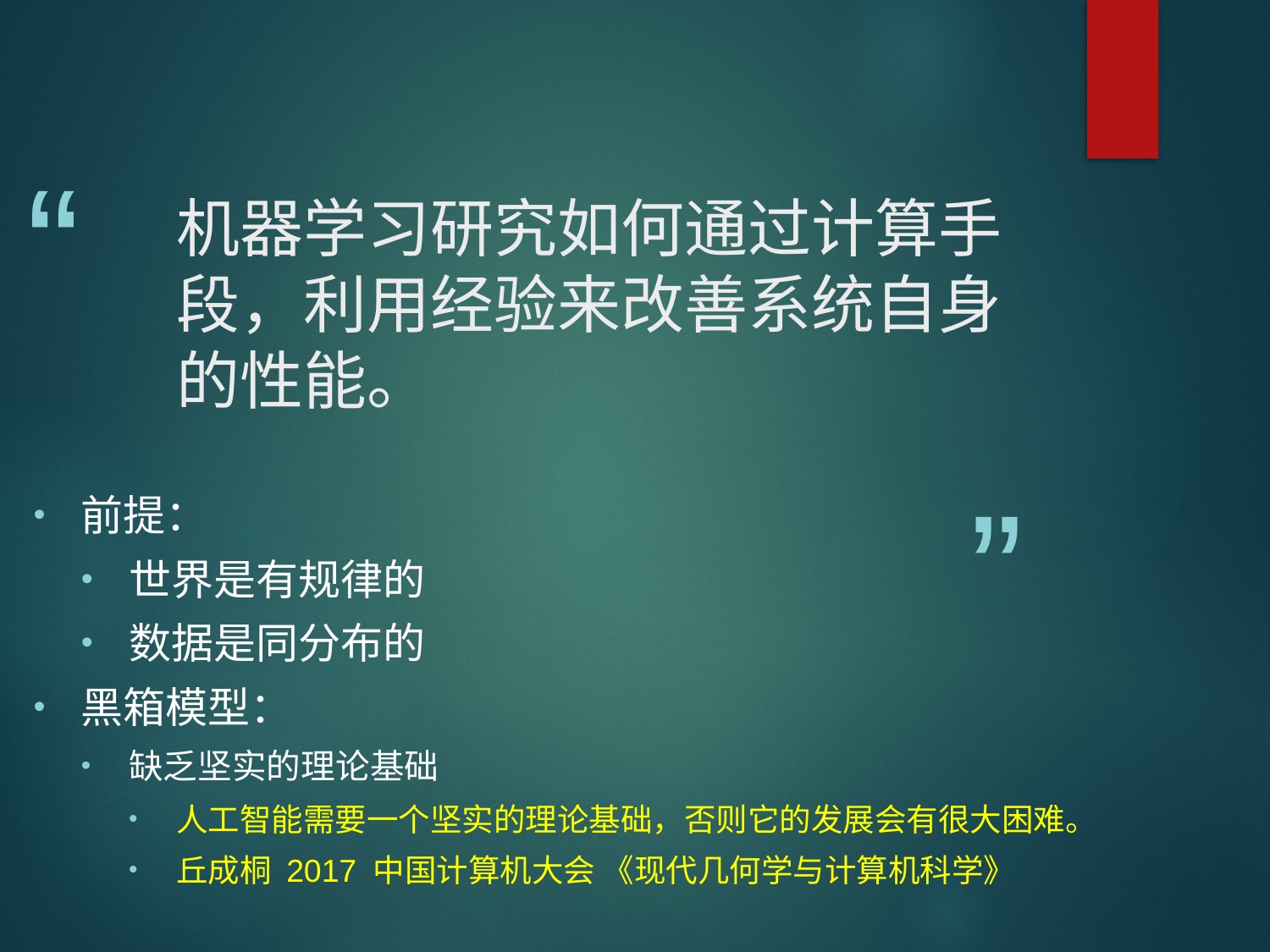

# 机器学习研究如何通过计算手段，利用经验来改善系统自身的性能。
前提：
世界是有规律的
数据是同分布的
黑箱模型：
缺乏坚实的理论基础
人工智能需要一个坚实的理论基础，否则它的发展会有很大困难。
丘成桐 2017 中国计算机大会 《现代几何学与计算机科学》